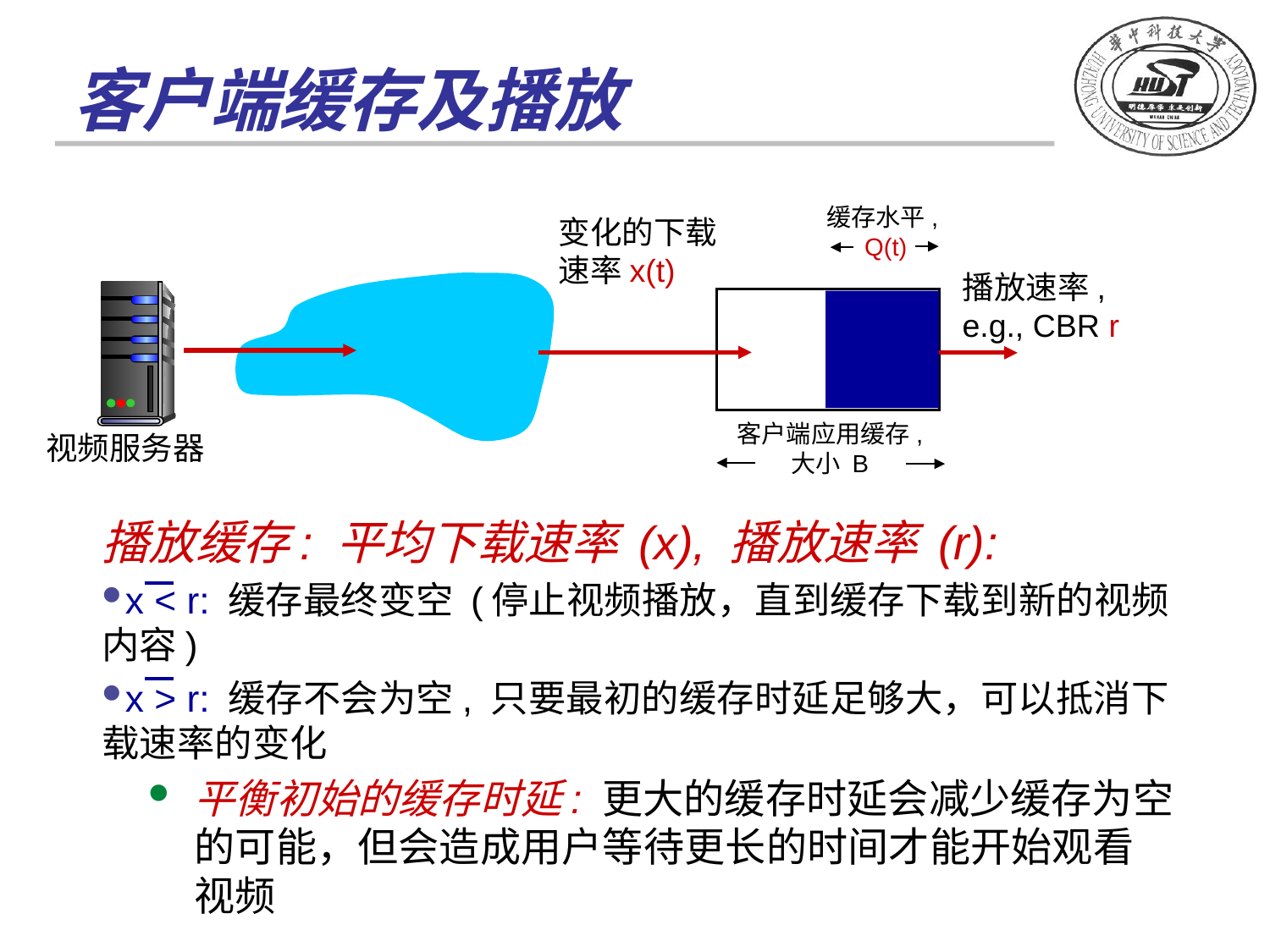

# 客户端缓存及播放
缓存水平,
Q(t)
变化的下载
速率x(t)
播放速率,
e.g., CBR r

客户端应用缓存, 大小 B
视频服务器
播放缓存: 平均下载速率 (x), 播放速率 (r):
x < r: 缓存最终变空 (停止视频播放，直到缓存下载到新的视频内容)
x > r: 缓存不会为空, 只要最初的缓存时延足够大，可以抵消下载速率的变化
平衡初始的缓存时延: 更大的缓存时延会减少缓存为空的可能，但会造成用户等待更长的时间才能开始观看视频